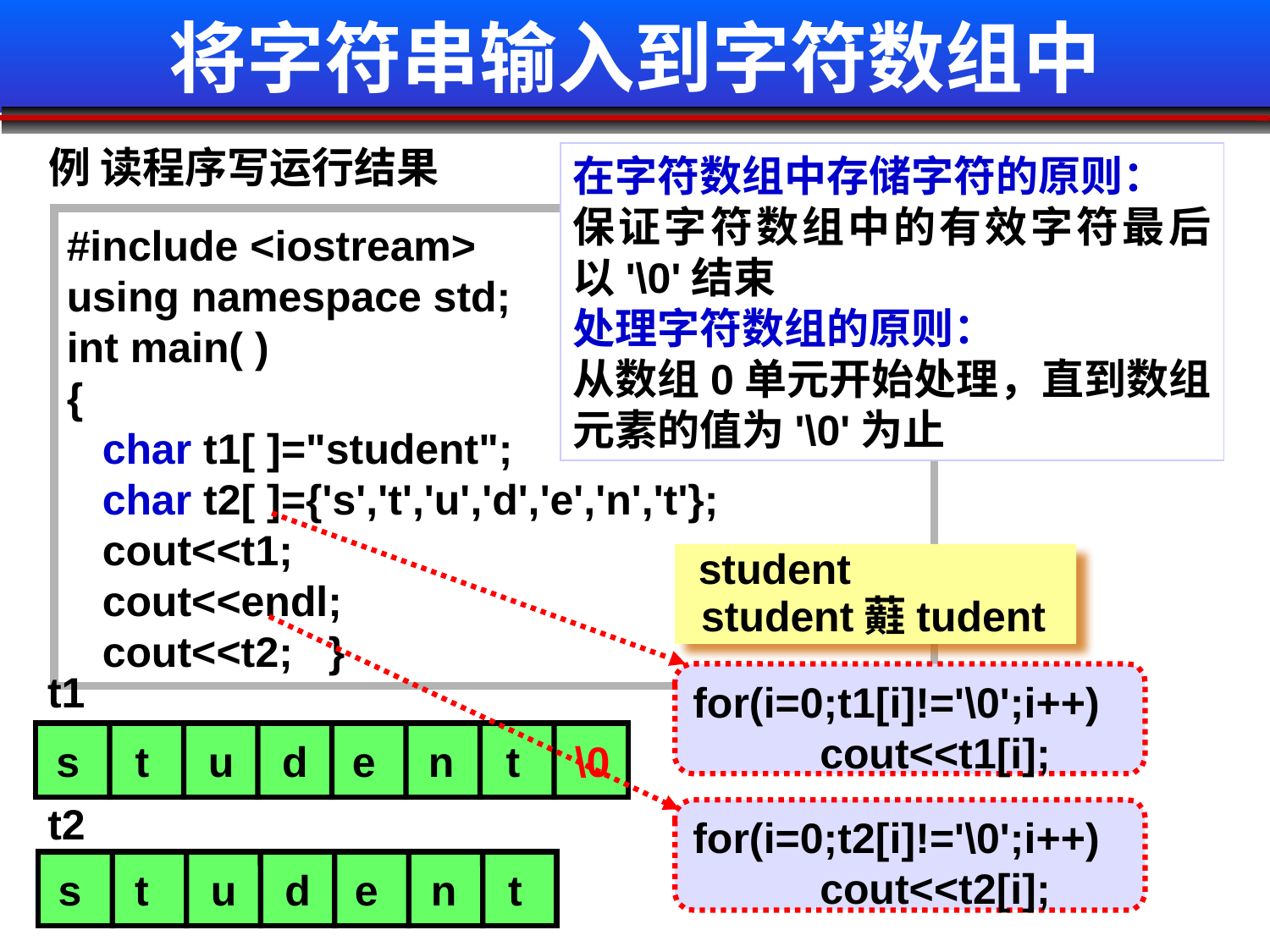

# 将字符串输入到字符数组中

例 读程序写运行结果
在字符数组中存储字符的原则：
保证字符数组中的有效字符最后以'\0'结束
处理字符数组的原则：
从数组0单元开始处理，直到数组元素的值为'\0'为止
#include <iostream>
using namespace std;
int main( )
{
   char t1[ ]="student";
   char t2[ ]={'s','t','u','d','e','n','t'};
   cout<<t1;
   cout<<endl;
   cout<<t2;   }
student

student蘳tudent
t1
for(i=0;t1[i]!='\0';i++)
	cout<<t1[i];

s
t
u
d
e
n
t
\0
t2
for(i=0;t2[i]!='\0';i++)
	cout<<t2[i];

s
t
u
d
e
n
t